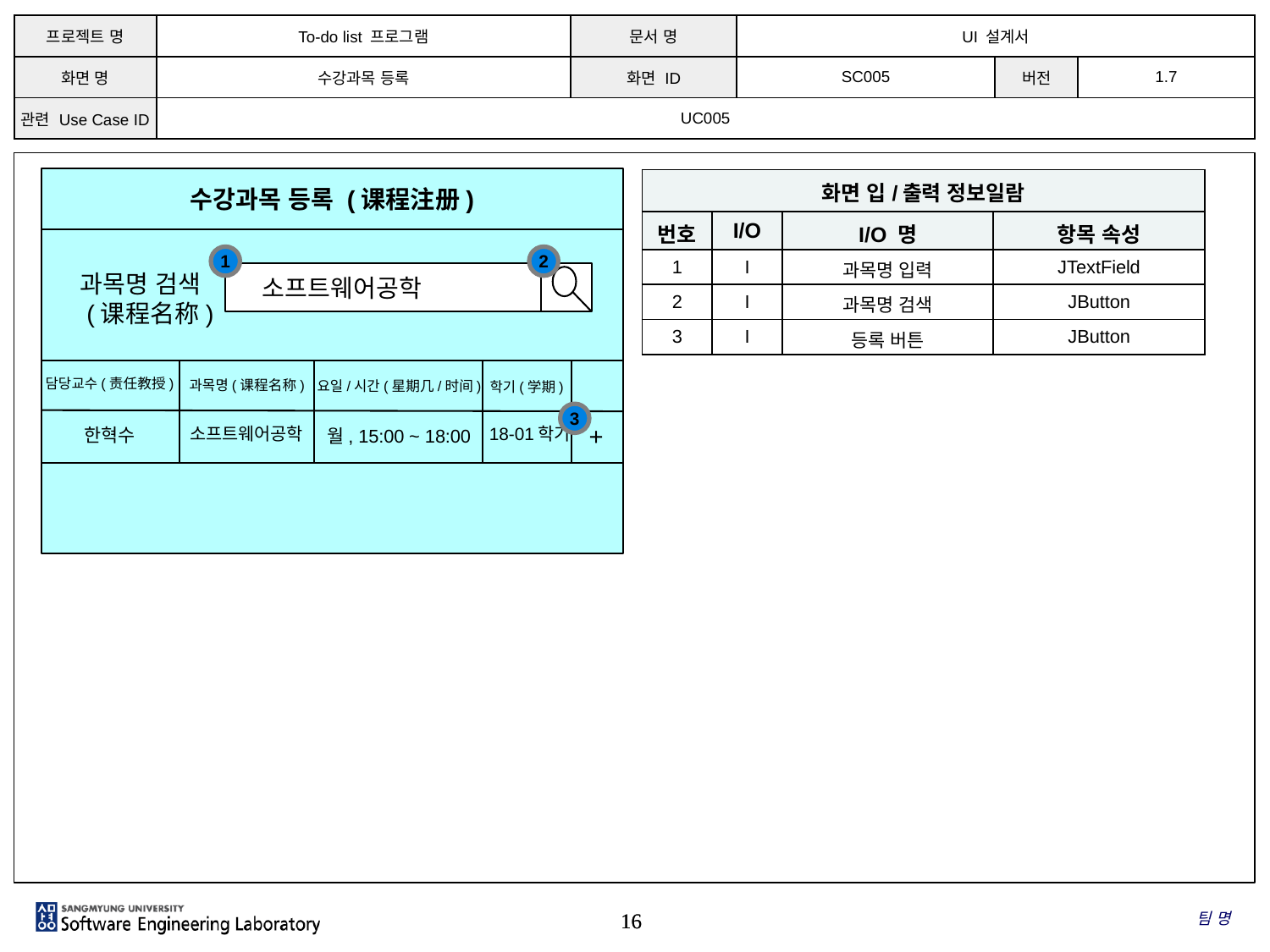

| 프로젝트 명 | To-do list 프로그램 | 문서 명 | UI 설계서 |  |  |
| --- | --- | --- | --- | --- | --- |
| 화면 명 | 수강과목 등록 | 화면 ID | SC005 | 버전 | 1.7 |
| 관련 Use Case ID | UC005 |  |  |  |  |

| 화면 입/출력 정보일람 |  |  |  |
| --- | --- | --- | --- |
| 번호 | I/O | I/O 명 | 항목 속성 |
| 1 | I | 과목명 입력 | JTextField |
| 2 | I | 과목명 검색 | JButton |
| 3 | I | 등록 버튼 | JButton |
수강과목 등록 (课程注册)
1
2
과목명 검색
 (课程名称)
소프트웨어공학

담당교수(责任教授)
과목명(课程名称)
요일/시간(星期几/时间)
학기(学期)
3
+
소프트웨어공학
18-01학기
한혁수
월, 15:00 ~ 18:00
팀 명